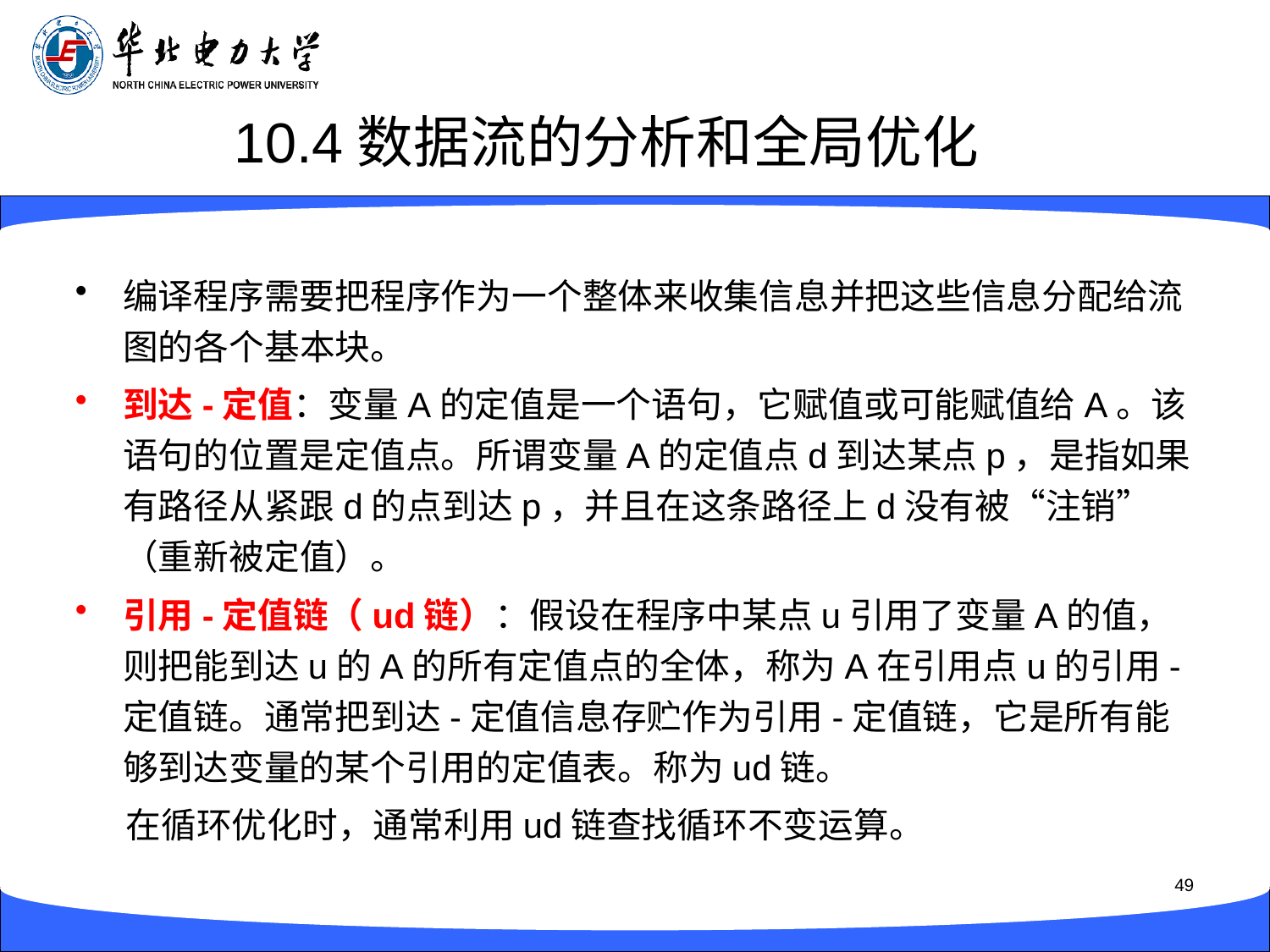

10.4数据流的分析和全局优化
编译程序需要把程序作为一个整体来收集信息并把这些信息分配给流图的各个基本块。
到达-定值：变量A的定值是一个语句，它赋值或可能赋值给A。该语句的位置是定值点。所谓变量A的定值点d到达某点p，是指如果有路径从紧跟d的点到达p，并且在这条路径上d没有被“注销”（重新被定值）。
引用-定值链（ud链）：假设在程序中某点u引用了变量A的值，则把能到达u的A的所有定值点的全体，称为A在引用点u的引用-定值链。通常把到达-定值信息存贮作为引用-定值链，它是所有能够到达变量的某个引用的定值表。称为ud链。
在循环优化时，通常利用ud链查找循环不变运算。
49